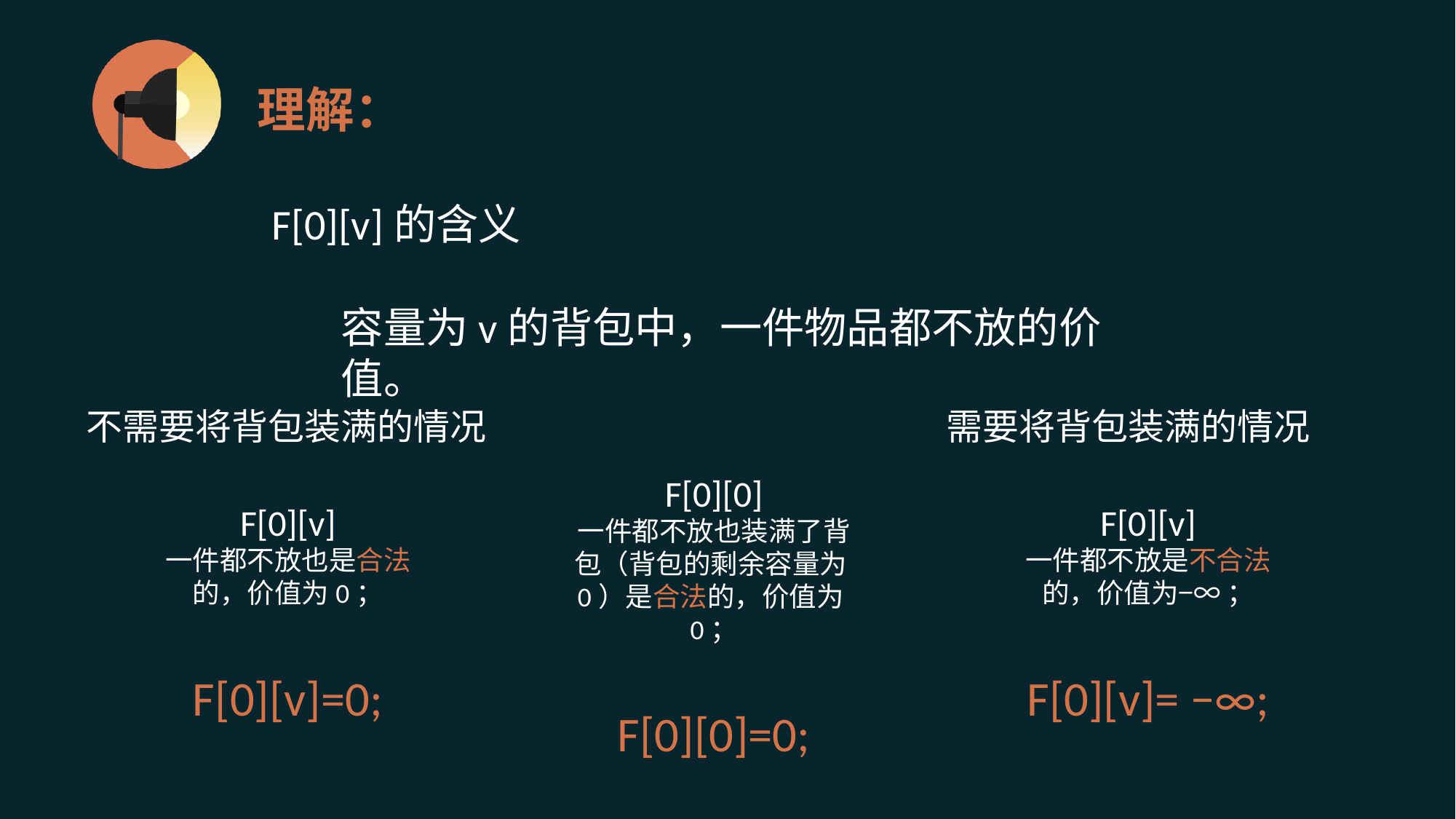

# 理解：
F[0][v]的含义
容量为v的背包中，一件物品都不放的价值。
不需要将背包装满的情况
需要将背包装满的情况
F[0][0]
一件都不放也装满了背包（背包的剩余容量为0）是合法的，价值为0；
F[0][0]=0;
F[0][v]
一件都不放也是合法的，价值为0；
F[0][v]=0;
F[0][v]
一件都不放是不合法的，价值为−∞ ；
F[0][v]= −∞;